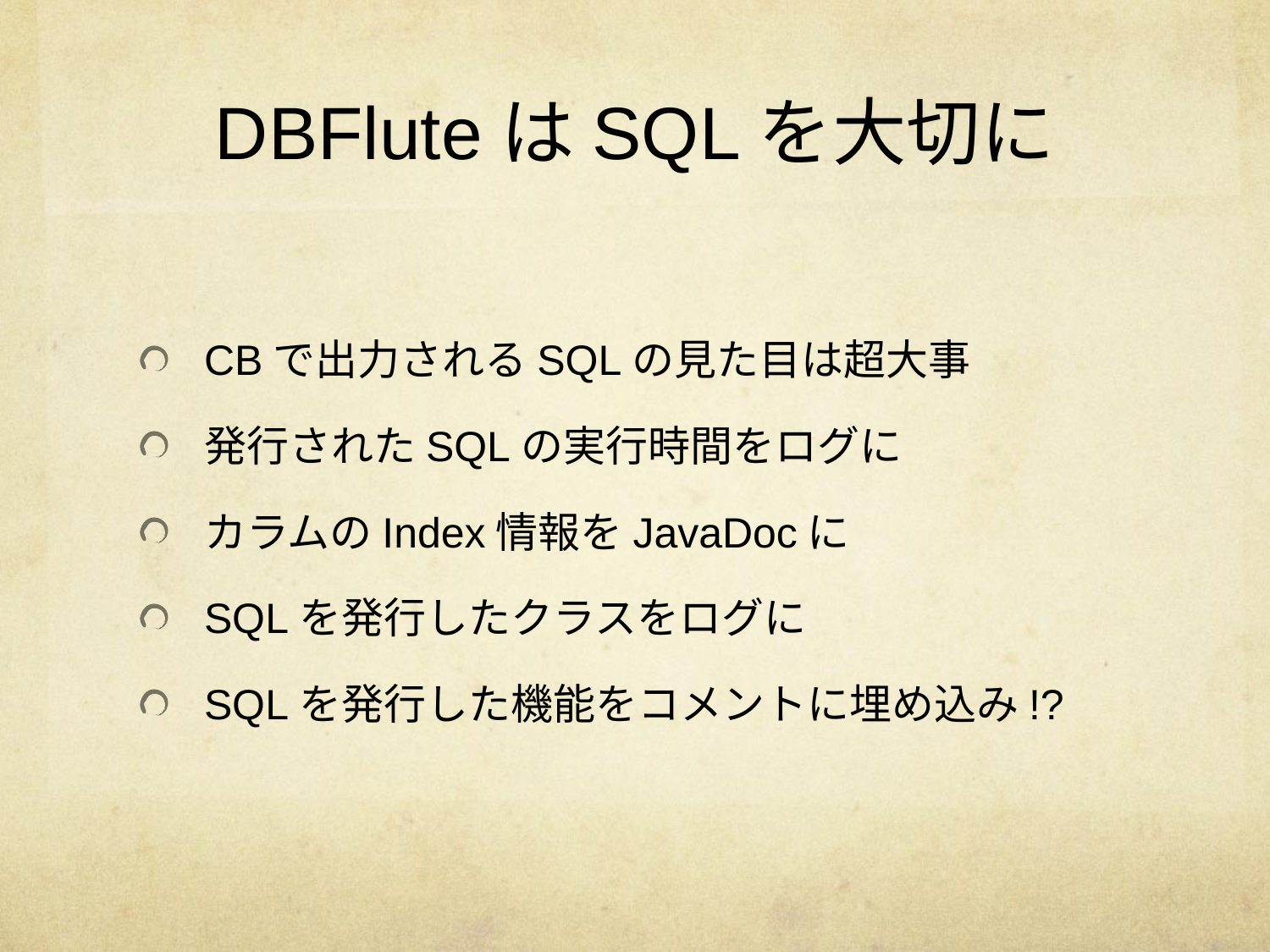

# DBFluteはSQLを大切に

CBで出力されるSQLの見た目は超大事
発行されたSQLの実行時間をログに
カラムのIndex情報をJavaDocに
SQLを発行したクラスをログに
SQLを発行した機能をコメントに埋め込み!?